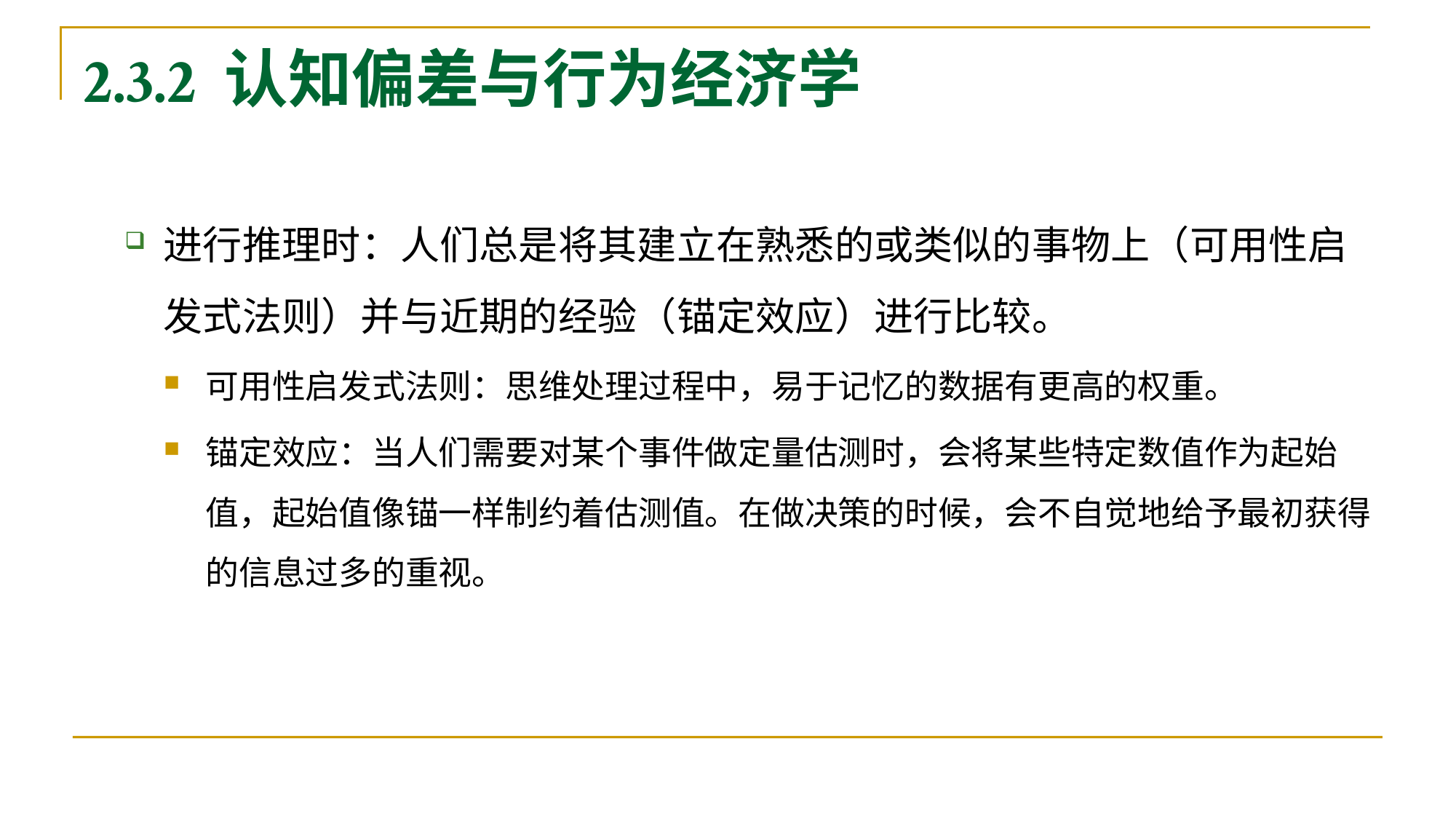

# 2.3.2 认知偏差与行为经济学
进行推理时：人们总是将其建立在熟悉的或类似的事物上（可用性启发式法则）并与近期的经验（锚定效应）进行比较。
可用性启发式法则：思维处理过程中，易于记忆的数据有更高的权重。
锚定效应：当人们需要对某个事件做定量估测时，会将某些特定数值作为起始值，起始值像锚一样制约着估测值。在做决策的时候，会不自觉地给予最初获得的信息过多的重视。